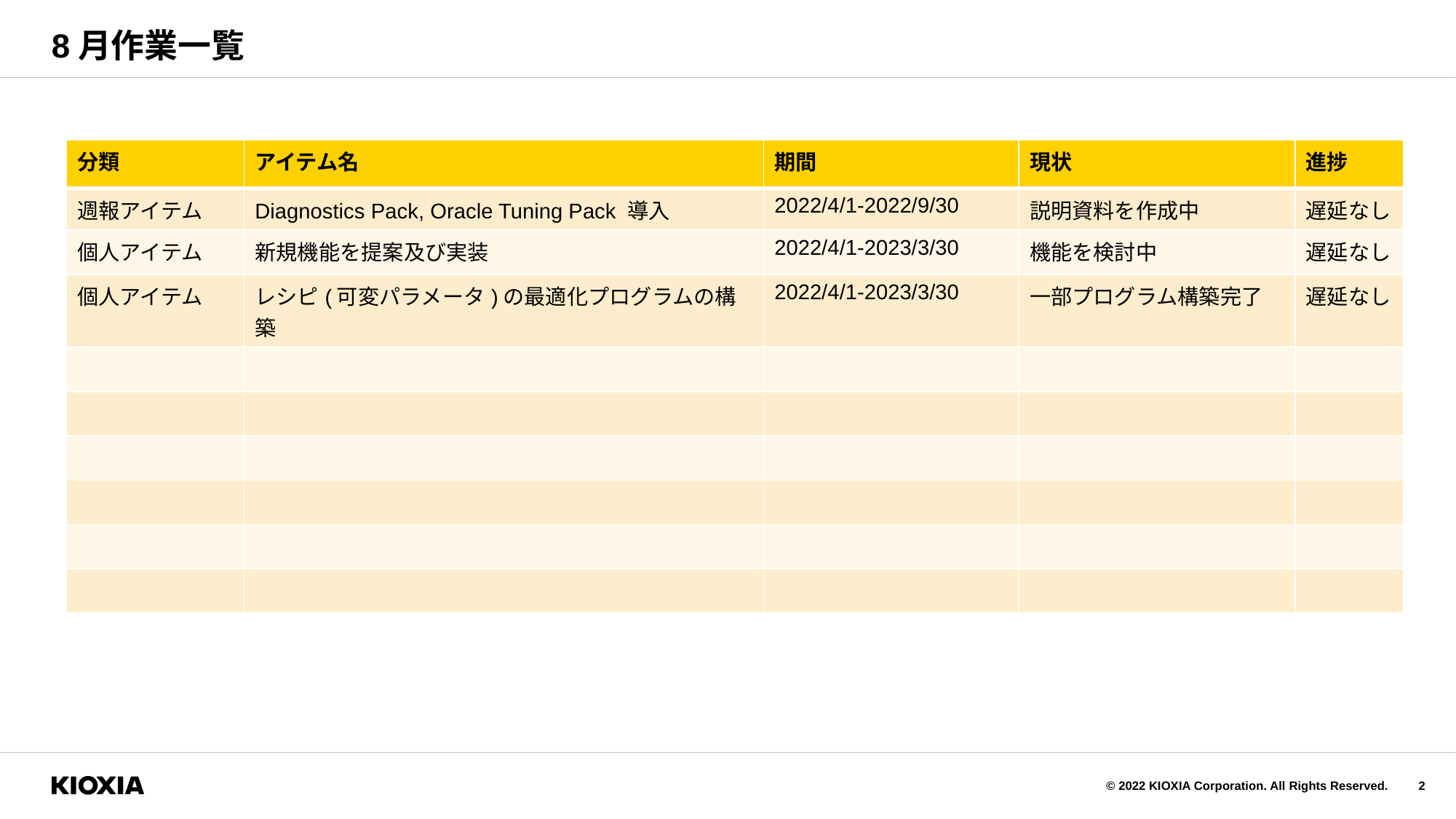

# 8月作業一覧
| 分類 | アイテム名 | 期間 | 現状 | 進捗 |
| --- | --- | --- | --- | --- |
| 週報アイテム | Diagnostics Pack, Oracle Tuning Pack 導入 | 2022/4/1-2022/9/30 | 説明資料を作成中 | 遅延なし |
| 個人アイテム | 新規機能を提案及び実装 | 2022/4/1-2023/3/30 | 機能を検討中 | 遅延なし |
| 個人アイテム | レシピ(可変パラメータ)の最適化プログラムの構築 | 2022/4/1-2023/3/30 | 一部プログラム構築完了 | 遅延なし |
|  |  |  |  |  |
|  |  |  |  |  |
|  |  |  |  |  |
|  |  |  |  |  |
|  |  |  |  |  |
|  |  |  |  |  |